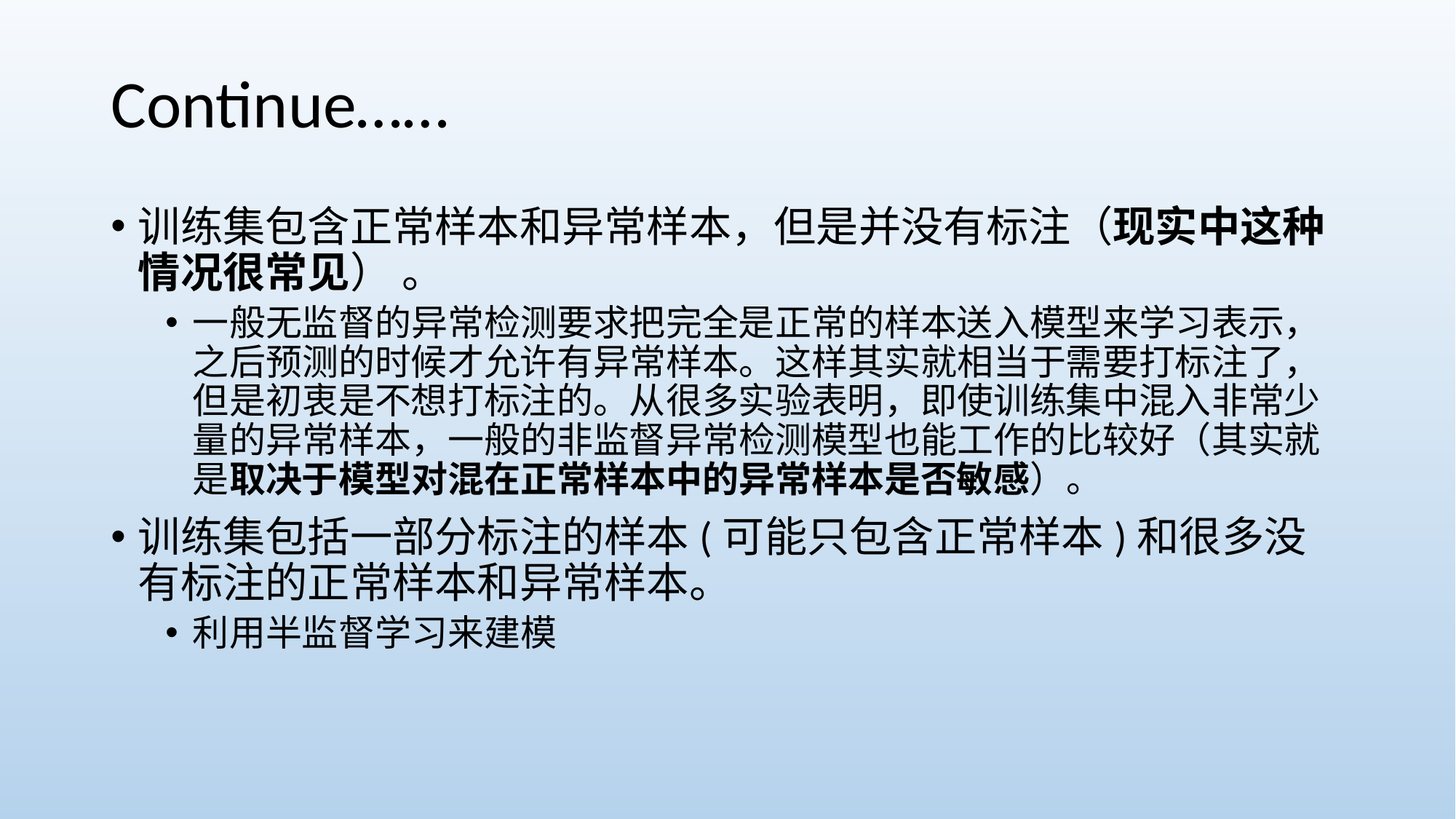

# Continue……
训练集包含正常样本和异常样本，但是并没有标注（现实中这种情况很常见） 。
一般无监督的异常检测要求把完全是正常的样本送入模型来学习表示，之后预测的时候才允许有异常样本。这样其实就相当于需要打标注了，但是初衷是不想打标注的。从很多实验表明，即使训练集中混入非常少量的异常样本，一般的非监督异常检测模型也能工作的比较好（其实就是取决于模型对混在正常样本中的异常样本是否敏感）。
训练集包括一部分标注的样本(可能只包含正常样本)和很多没有标注的正常样本和异常样本。
利用半监督学习来建模